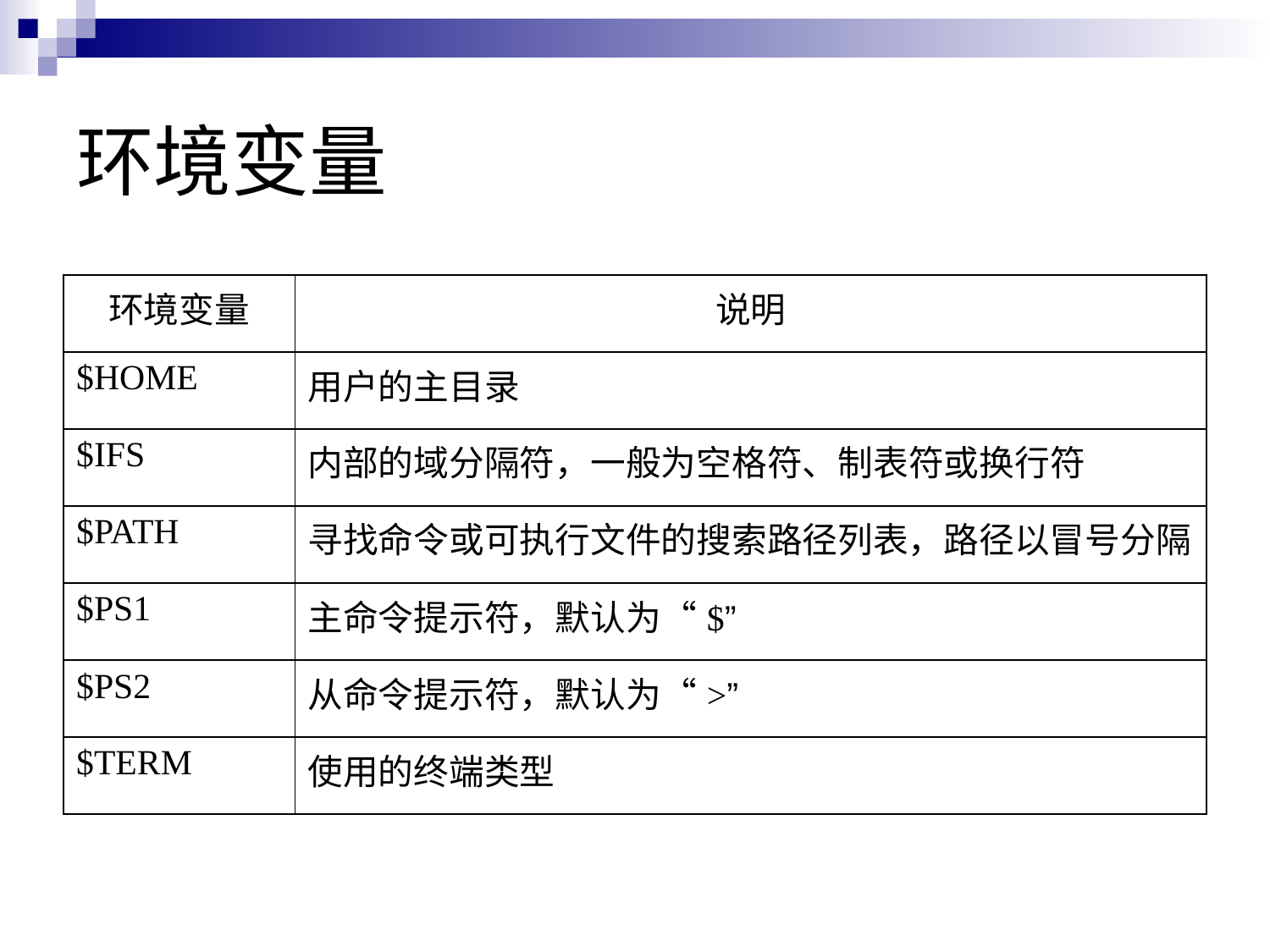

# 环境变量
| 环境变量 | 说明 |
| --- | --- |
| $HOME | 用户的主目录 |
| $IFS | 内部的域分隔符，一般为空格符、制表符或换行符 |
| $PATH | 寻找命令或可执行文件的搜索路径列表，路径以冒号分隔 |
| $PS1 | 主命令提示符，默认为“$” |
| $PS2 | 从命令提示符，默认为“>” |
| $TERM | 使用的终端类型 |